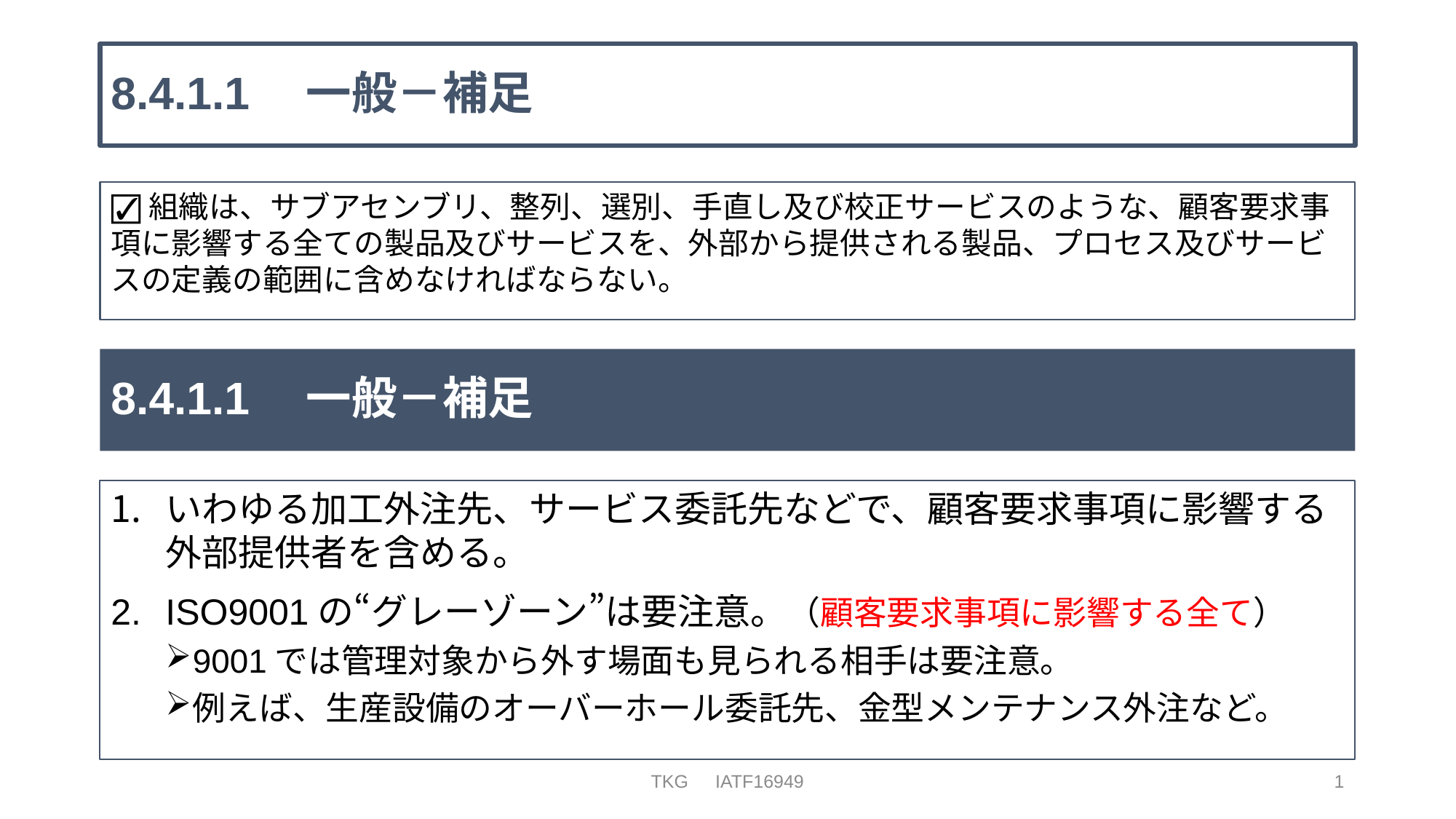

# 8.4.1.1　一般－補足
☑組織は、サブアセンブリ、整列、選別、手直し及び校正サービスのような、顧客要求事項に影響する全ての製品及びサービスを、外部から提供される製品、プロセス及びサービスの定義の範囲に含めなければならない。
8.4.1.1　一般－補足
いわゆる加工外注先、サービス委託先などで、顧客要求事項に影響する外部提供者を含める。
ISO9001の“グレーゾーン”は要注意。（顧客要求事項に影響する全て）
9001では管理対象から外す場面も見られる相手は要注意。
例えば、生産設備のオーバーホール委託先、金型メンテナンス外注など。
TKG　IATF16949
1